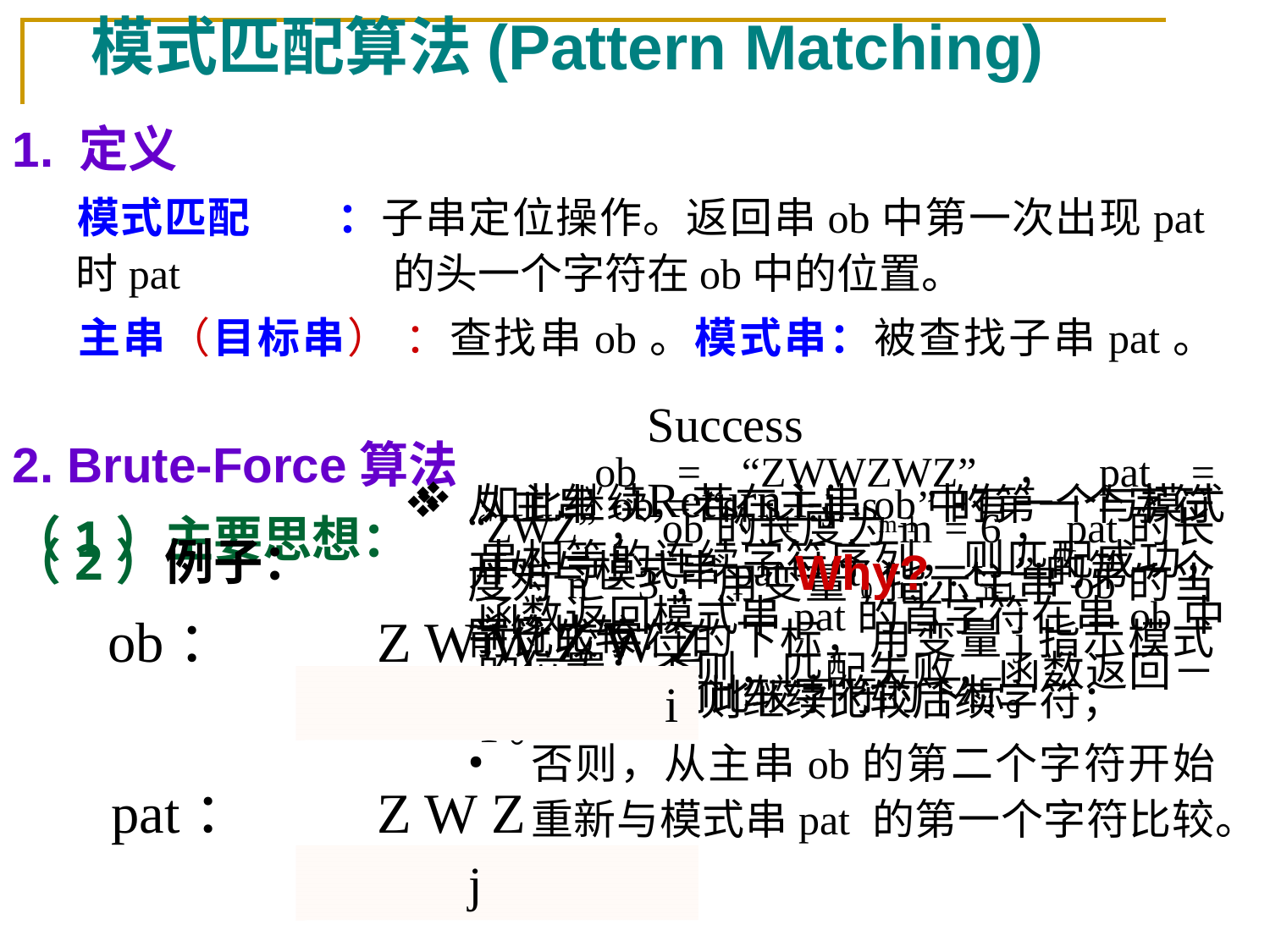

模式匹配算法(Pattern Matching)
1. 定义
	模式匹配	：子串定位操作。返回串ob中第一次出现pat时pat		     的头一个字符在ob中的位置。
	主串（目标串） ：查找串ob。模式串：被查找子串pat。
2. Brute-Force算法
（1）主要思想：
Success
Return i-j
		ob = “ZWWZWZ”，pat = “ZWZ”，ob的长度为m = 6，pat的长度为n = 3，用变量i指示主串ob的当前比较字符的下标，用变量j指示模式串pat的当前比较字符的下标。
从主串ob = “s0 s1 … sm-1”的第一个字符开始与模式串pat = “t0 t1 … tn-1”的第一个字符比较：
若相等，则继续比较后续字符；
否则，从主串ob的第二个字符开始重新与模式串pat 的第一个字符比较。
如此继续，若在主串ob中有一个与模式串相等的连续字符序列，则匹配成功，函数返回模式串pat的首字符在串ob中的位置；否则，匹配失败，函数返回－1。
（2）例子：
Why?
	 ob：	 Z W W Z W Z

	 pat：	 Z W Z
i
     i
     j
           i
          j
     i
j
           i
j
               i
j
                    i
     j
                         i
          j
                             i
             j
i ?
j
j ?